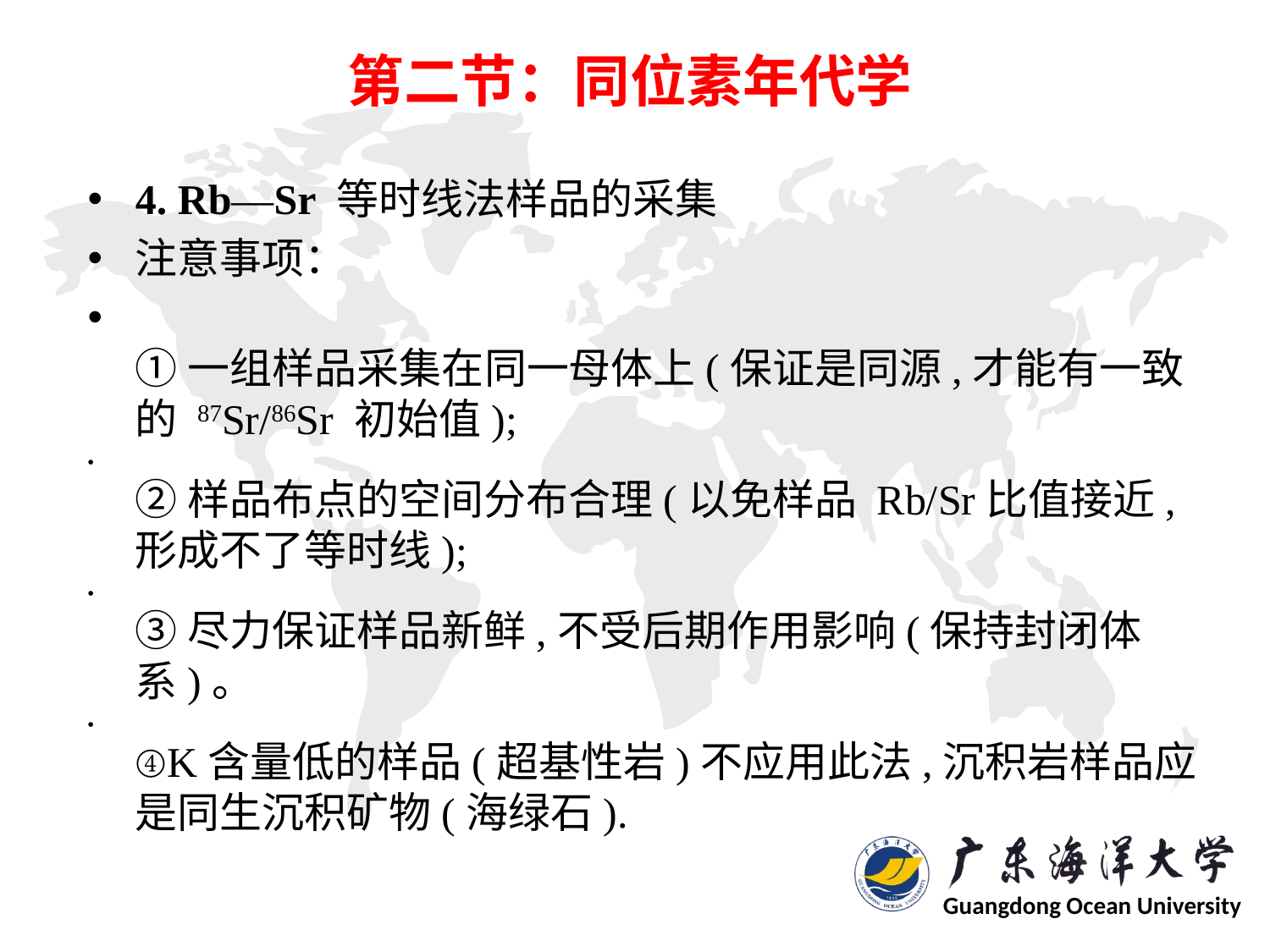

# 第二节：同位素年代学
4. Rb—Sr 等时线法样品的采集
注意事项：
①一组样品采集在同一母体上(保证是同源,才能有一致的 87Sr/86Sr 初始值);
②样品布点的空间分布合理(以免样品 Rb/Sr比值接近,形成不了等时线);
③尽力保证样品新鲜,不受后期作用影响(保持封闭体系)。
④K含量低的样品(超基性岩)不应用此法,沉积岩样品应是同生沉积矿物(海绿石).